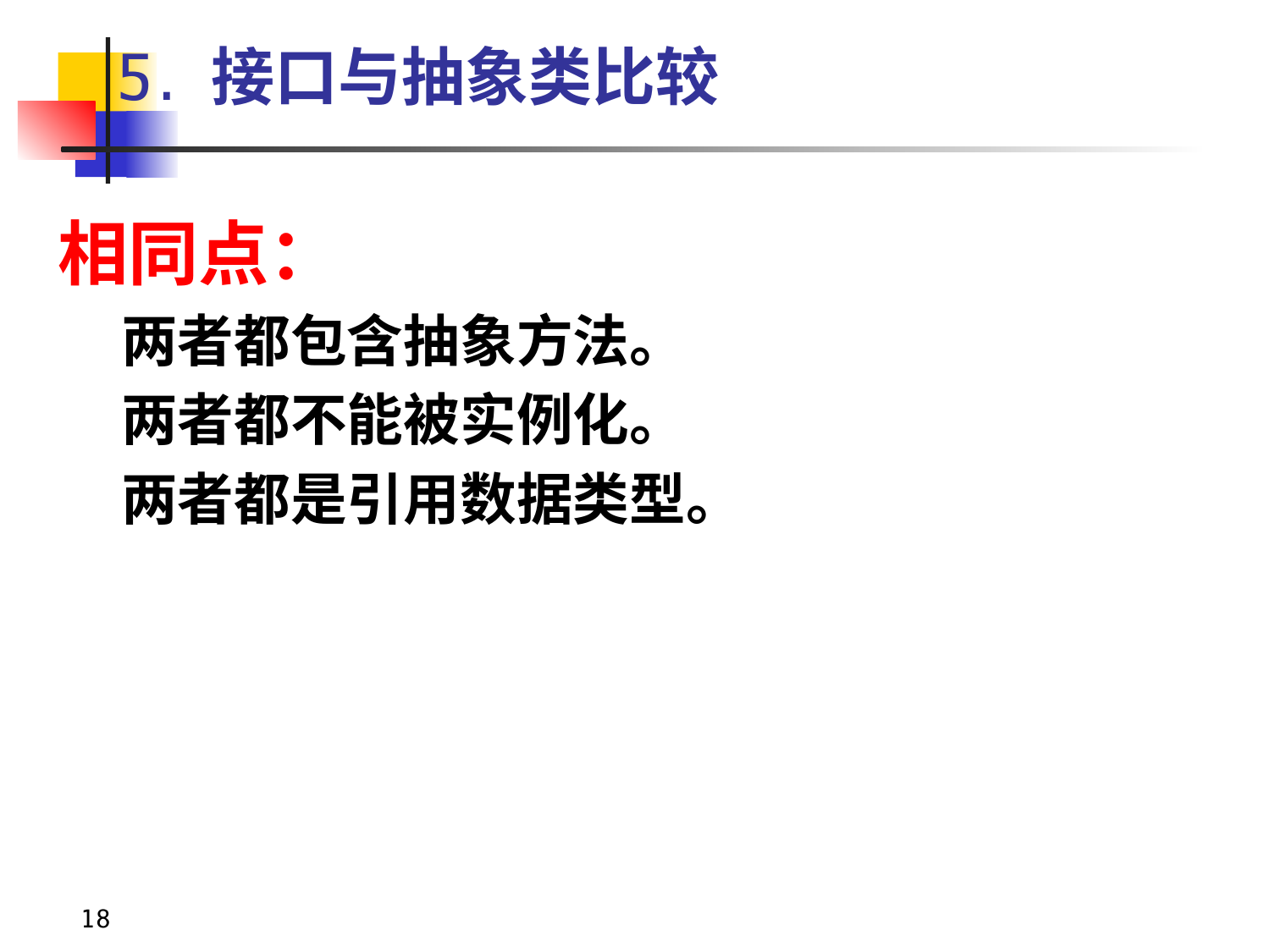

5. 接口与抽象类比较
相同点：
两者都包含抽象方法。
两者都不能被实例化。
两者都是引用数据类型。

18